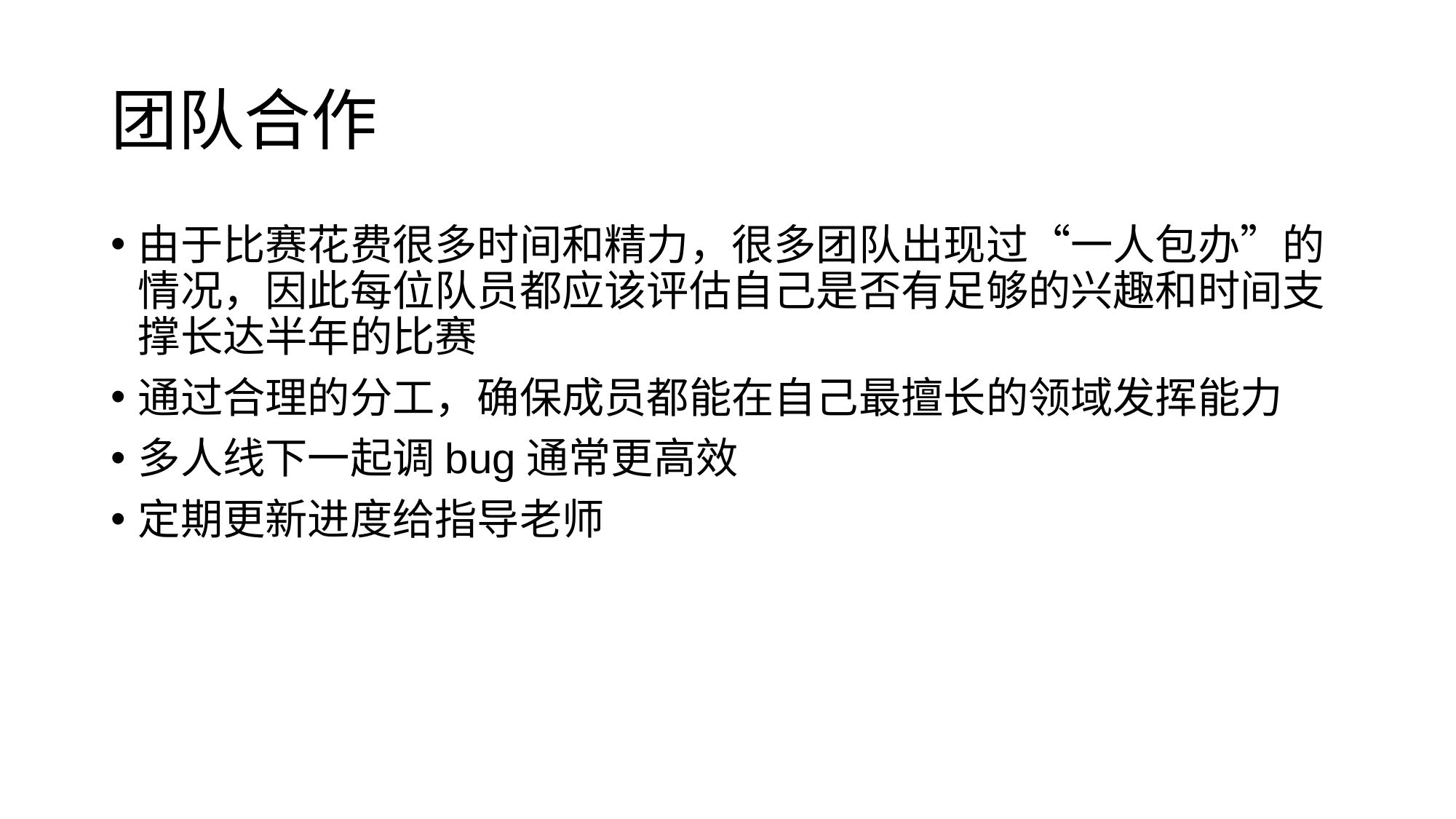

# 团队合作
由于比赛花费很多时间和精力，很多团队出现过“一人包办”的情况，因此每位队员都应该评估自己是否有足够的兴趣和时间支撑长达半年的比赛
通过合理的分工，确保成员都能在自己最擅长的领域发挥能力
多人线下一起调bug通常更高效
定期更新进度给指导老师